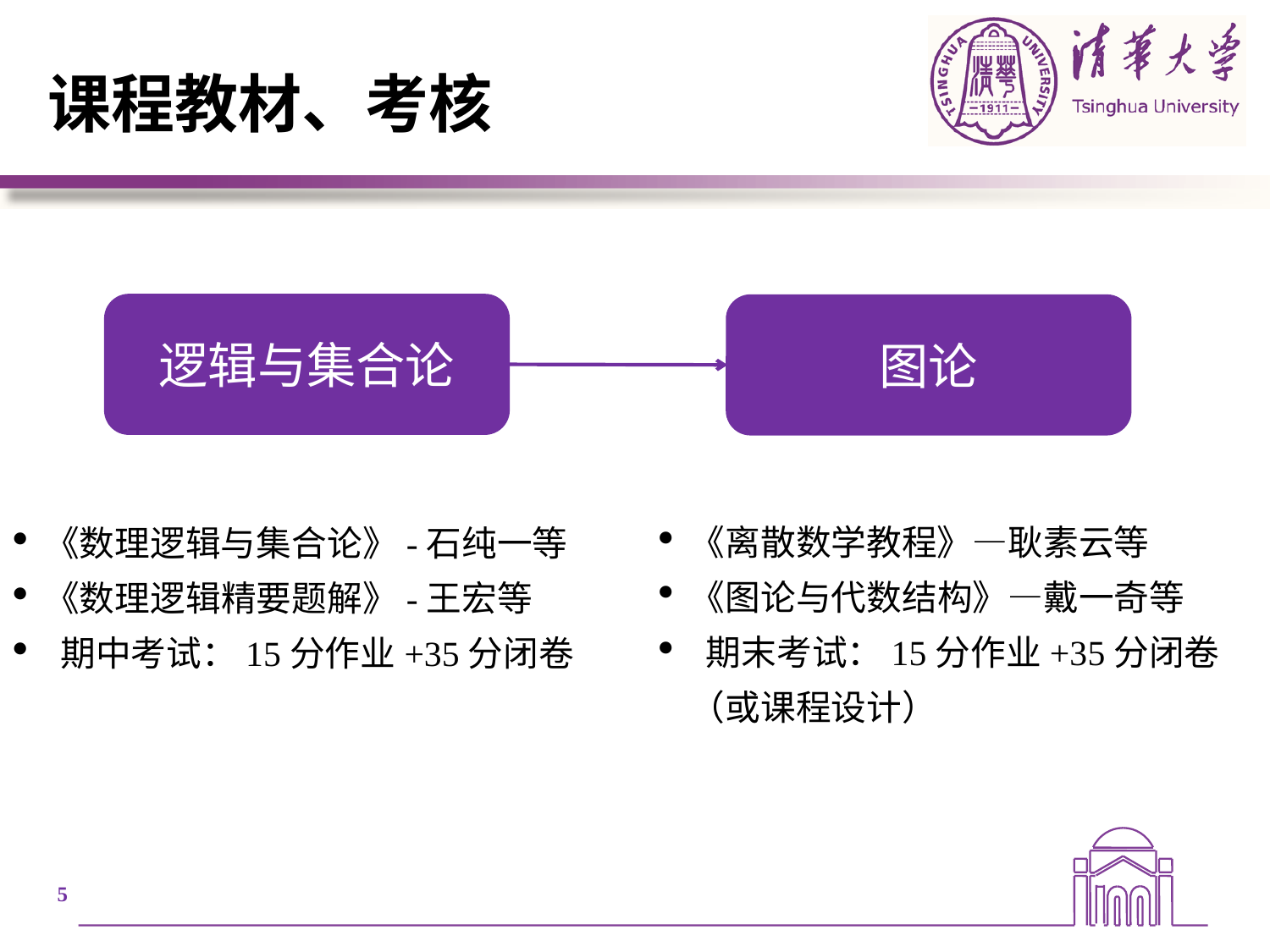

# 课程教材、考核
逻辑与集合论
图论
《离散数学教程》—耿素云等
《图论与代数结构》—戴一奇等
 期末考试：15分作业+35分闭卷（或课程设计）
《数理逻辑与集合论》-石纯一等
《数理逻辑精要题解》-王宏等
 期中考试：15分作业+35分闭卷